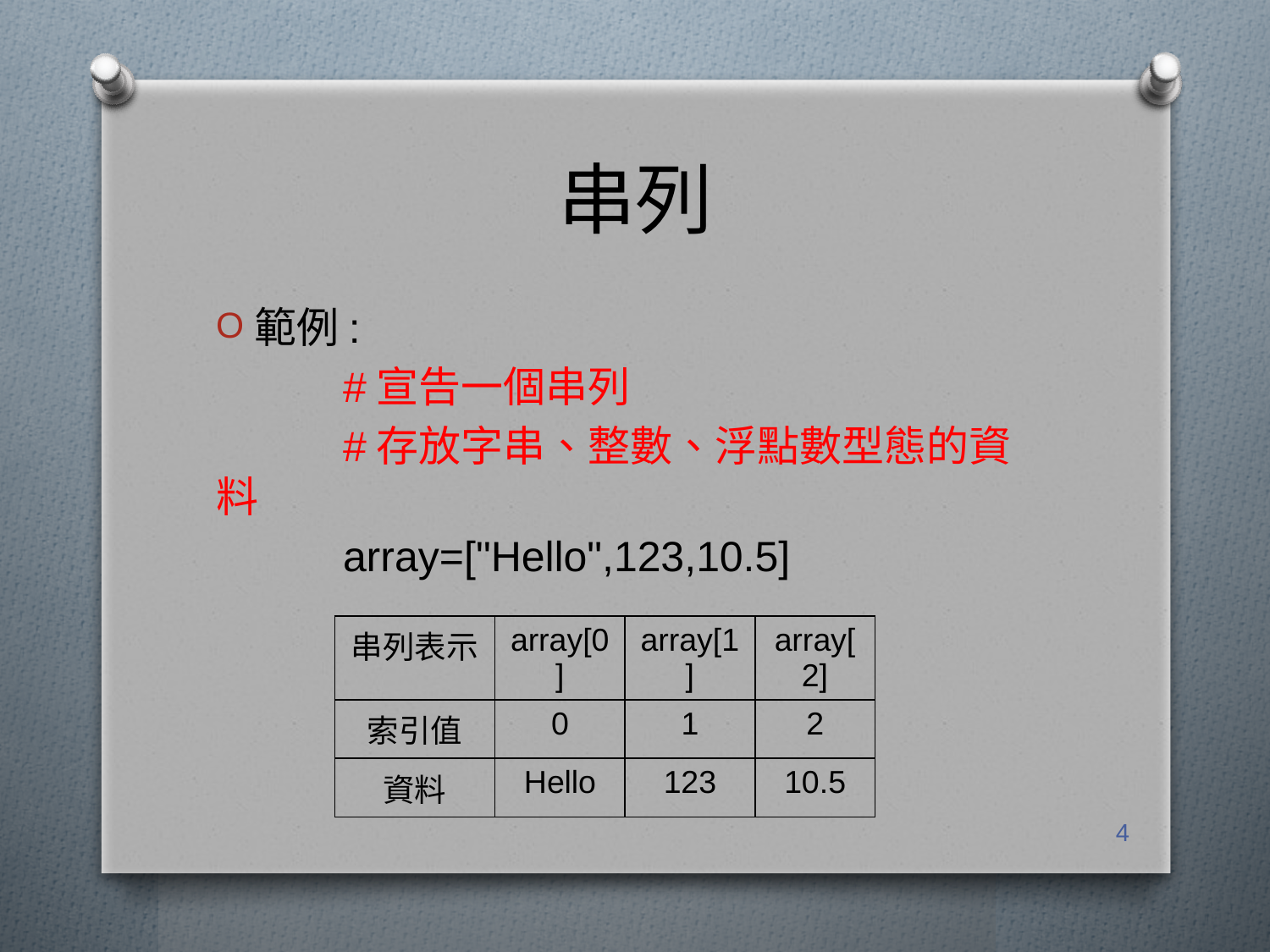

# 串列
範例:
	#宣告一個串列
	#存放字串、整數、浮點數型態的資料
	array=["Hello",123,10.5]

| 串列表示 | array[0] | array[1] | array[2] |
| --- | --- | --- | --- |
| 索引值 | 0 | 1 | 2 |
| 資料 | Hello | 123 | 10.5 |
4